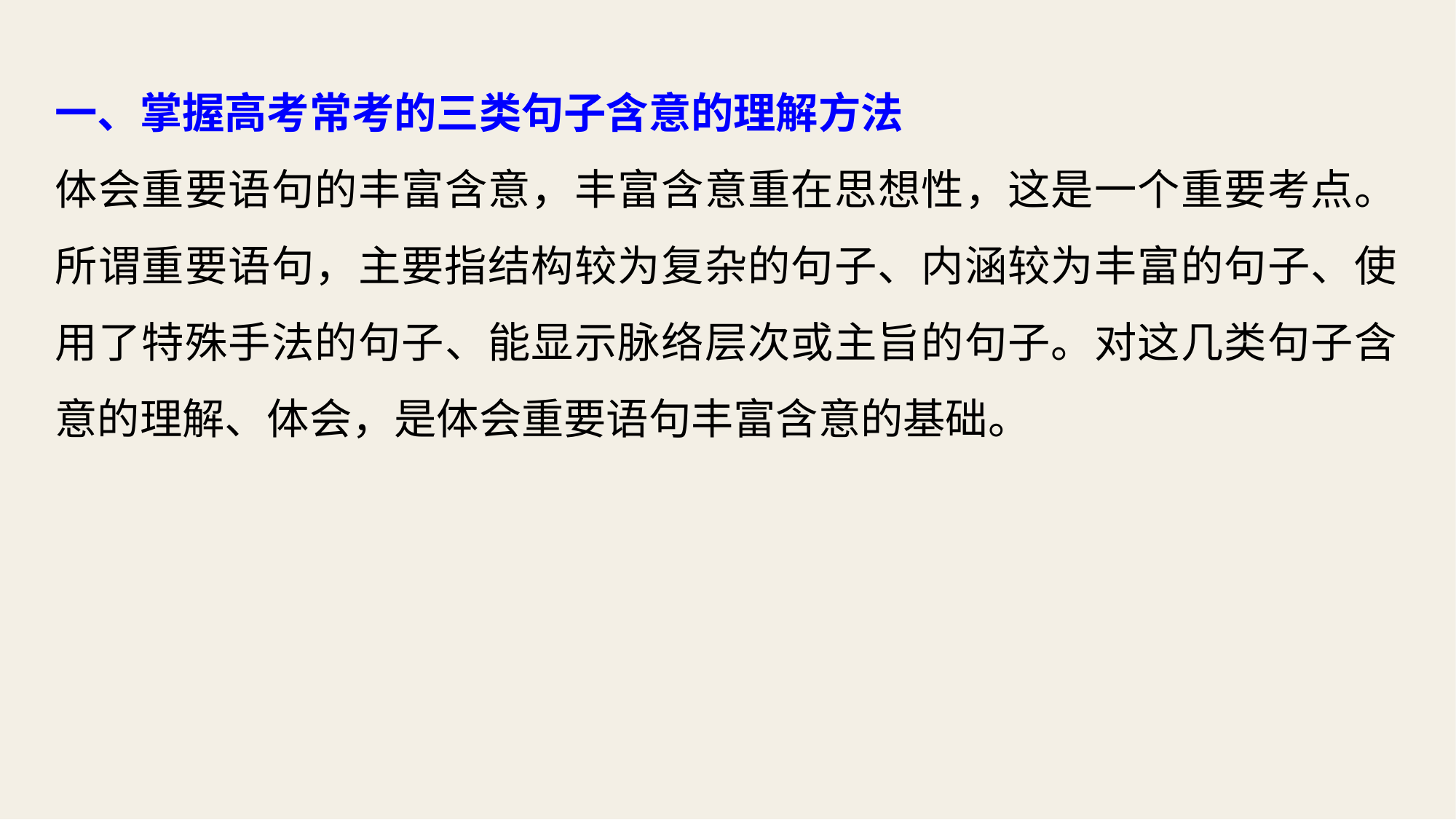

一、掌握高考常考的三类句子含意的理解方法
体会重要语句的丰富含意，丰富含意重在思想性，这是一个重要考点。所谓重要语句，主要指结构较为复杂的句子、内涵较为丰富的句子、使用了特殊手法的句子、能显示脉络层次或主旨的句子。对这几类句子含意的理解、体会，是体会重要语句丰富含意的基础。